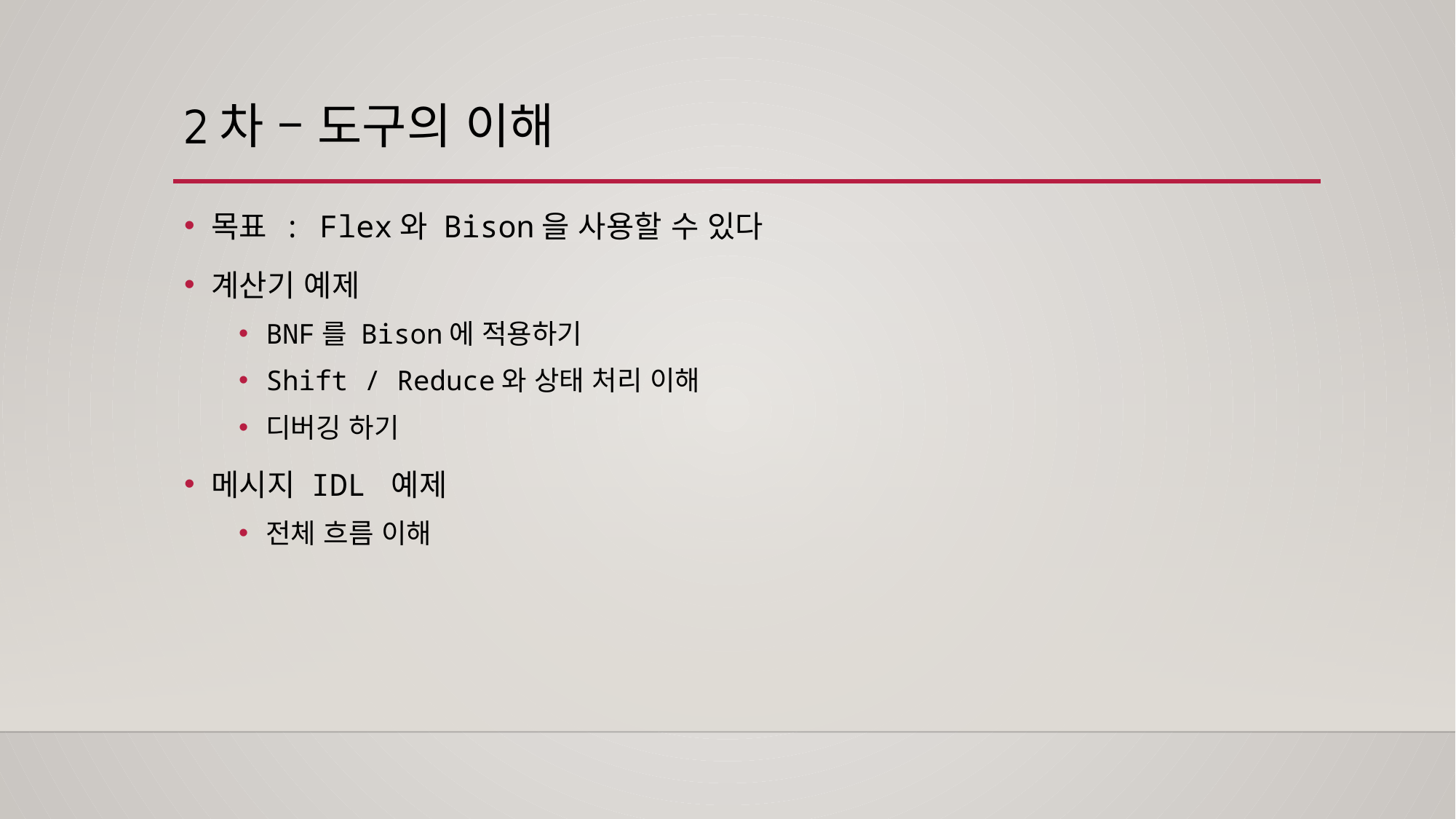

# 2차 – 도구의 이해
목표 : Flex와 Bison을 사용할 수 있다
계산기 예제
BNF를 Bison에 적용하기
Shift / Reduce와 상태 처리 이해
디버깅 하기
메시지 IDL 예제
전체 흐름 이해